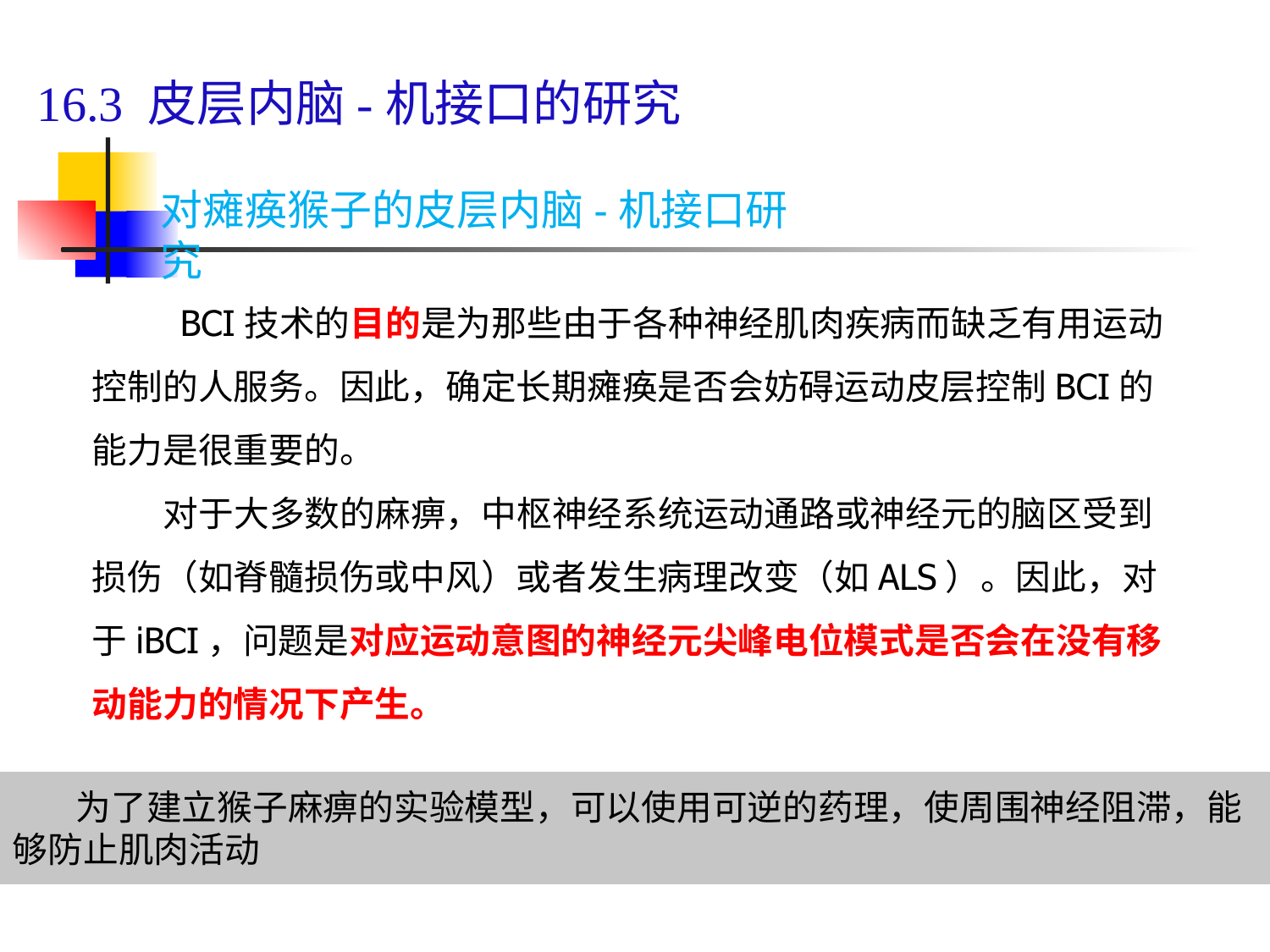

# 16.3 皮层内脑-机接口的研究
对瘫痪猴子的皮层内脑-机接口研究
        BCI技术的目的是为那些由于各种神经肌肉疾病而缺乏有用运动控制的人服务。因此，确定长期瘫痪是否会妨碍运动皮层控制BCI的能力是很重要的。
        对于大多数的麻痹，中枢神经系统运动通路或神经元的脑区受到损伤（如脊髓损伤或中风）或者发生病理改变（如ALS）。因此，对于iBCI，问题是对应运动意图的神经元尖峰电位模式是否会在没有移动能力的情况下产生。
       为了建立猴子麻痹的实验模型，可以使用可逆的药理，使周围神经阻滞，能够防止肌肉活动